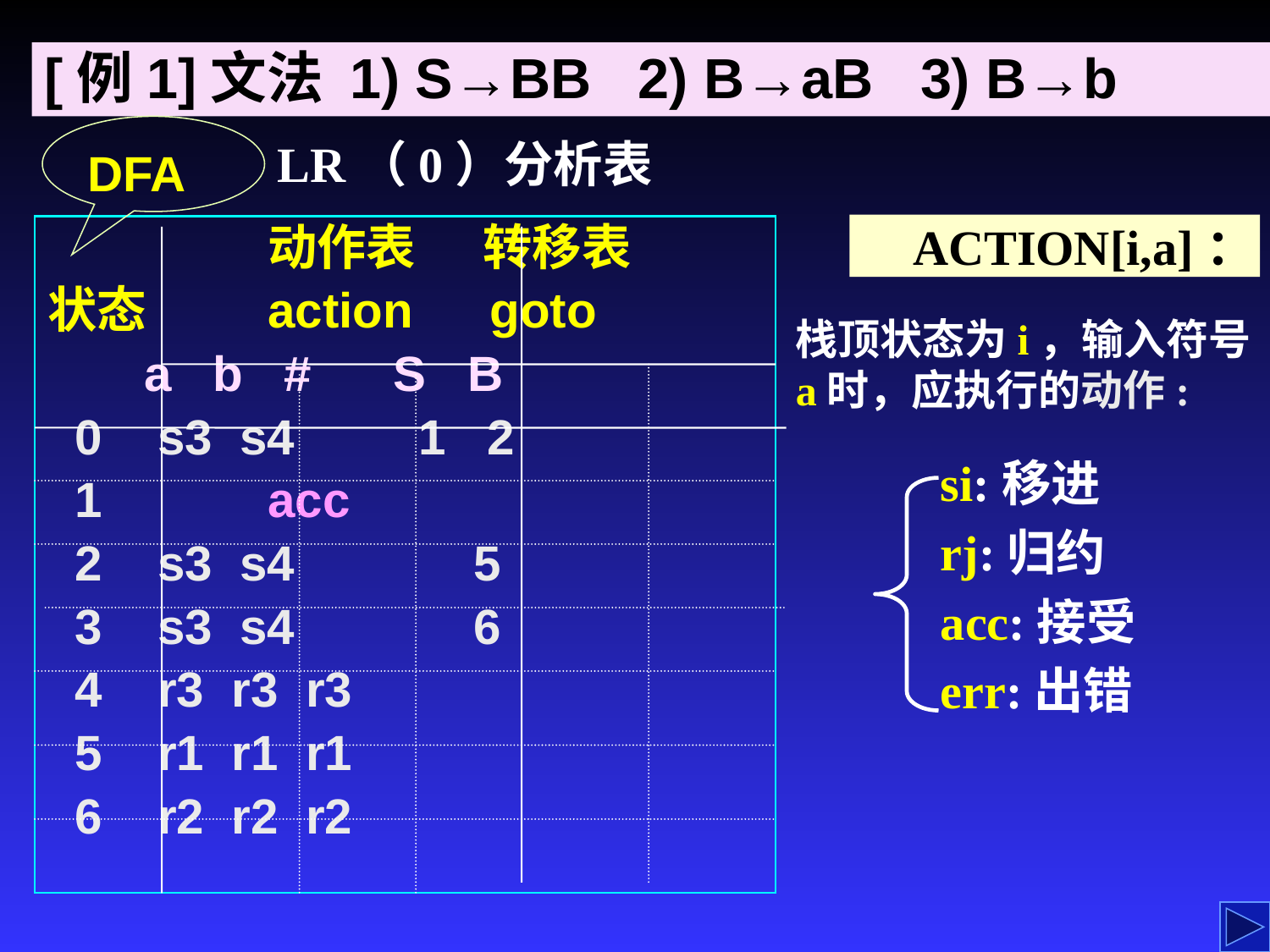

# [例1]文法 1) S→BB   2) B→aB   3) B→b
DFA
LR（0）分析表
ACTION[i,a]：
		   动作表      转移表
状态	   action   	 goto
       a   b   #      S   B
  0    s3  s4         1   2
  1            acc
  2    s3  s4             5
  3    s3  s4             6
  4    r3  r3  r3
  5    r1  r1  r1
  6    r2  r2  r2

栈顶状态为i，输入符号 a时，应执行的动作:
si:移进
rj:归约
acc:接受
err:出错